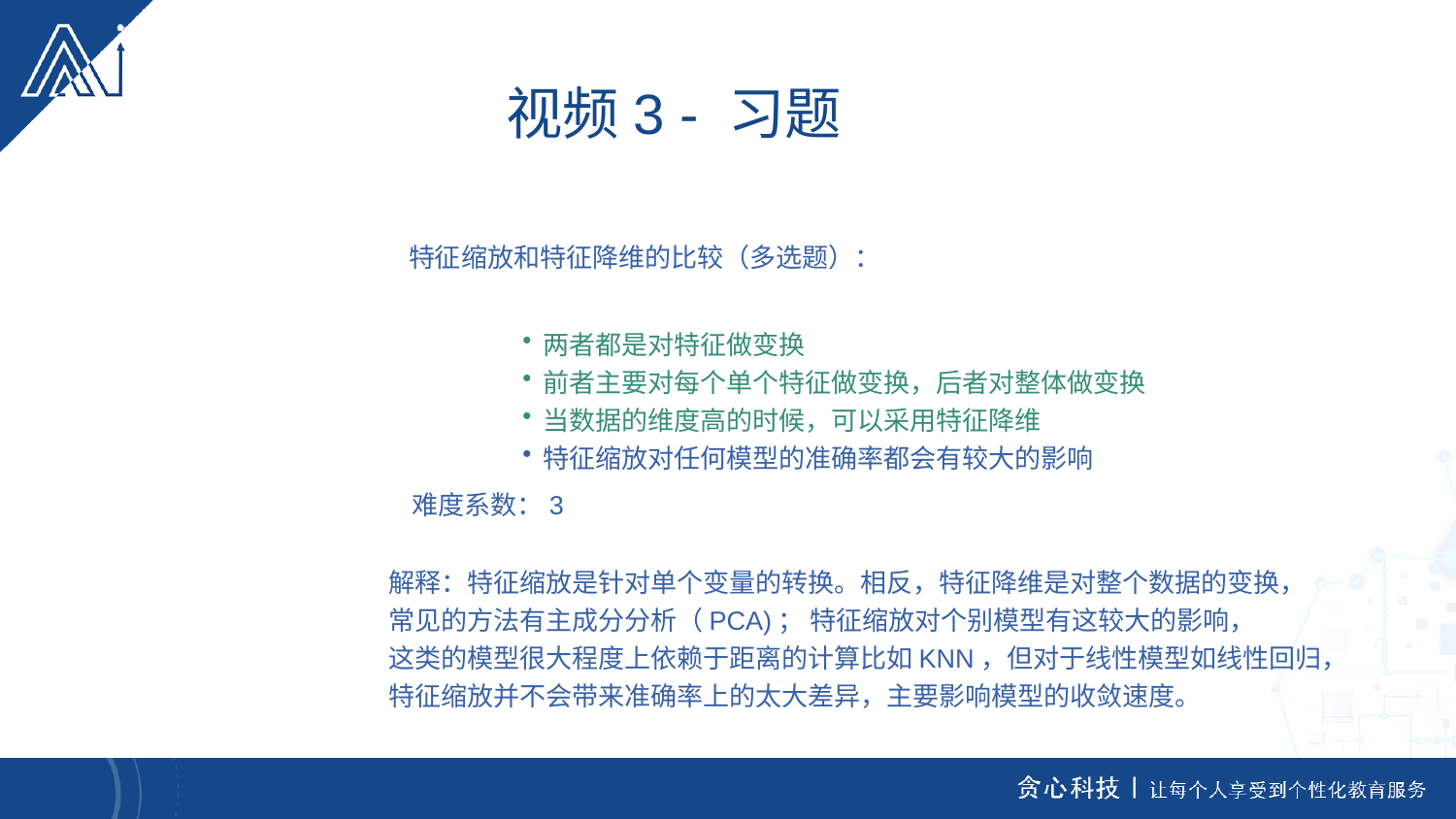

视频3 - 习题
特征缩放和特征降维的比较（多选题）：
两者都是对特征做变换
前者主要对每个单个特征做变换，后者对整体做变换
当数据的维度高的时候，可以采用特征降维
特征缩放对任何模型的准确率都会有较大的影响
难度系数：3
解释：特征缩放是针对单个变量的转换。相反，特征降维是对整个数据的变换，
常见的方法有主成分分析（PCA)； 特征缩放对个别模型有这较大的影响，
这类的模型很大程度上依赖于距离的计算比如KNN，但对于线性模型如线性回归，
特征缩放并不会带来准确率上的太大差异，主要影响模型的收敛速度。